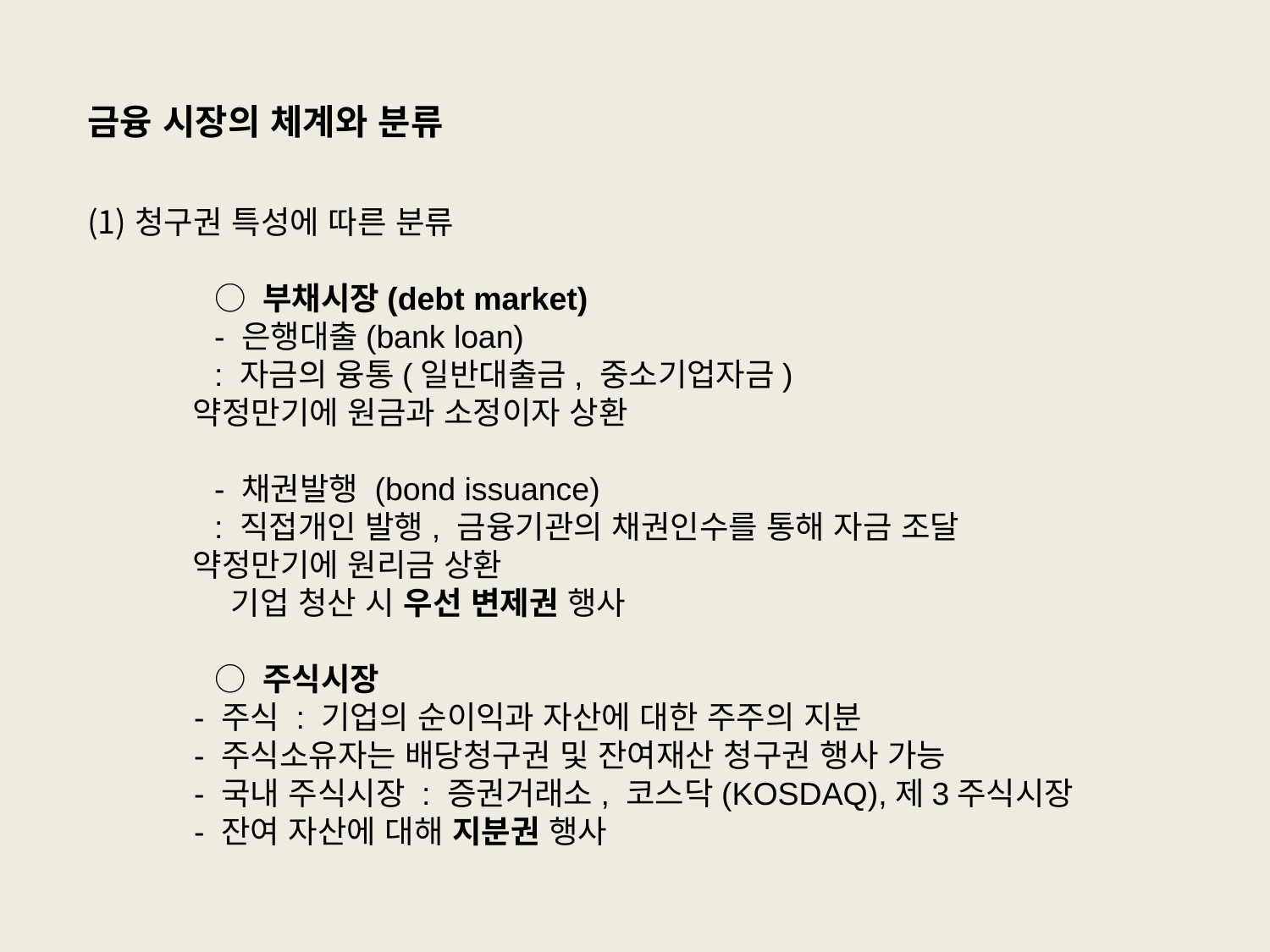

# 금융 시장의 체계와 분류
청구권 특성에 따른 분류

	○ 부채시장(debt market)
	- 은행대출(bank loan)
	: 자금의 융통(일반대출금, 중소기업자금)
           약정만기에 원금과 소정이자 상환

	- 채권발행 (bond issuance)
	: 직접개인 발행, 금융기관의 채권인수를 통해 자금 조달
           약정만기에 원리금 상환
	 기업 청산 시 우선 변제권 행사

	○ 주식시장
            - 주식 : 기업의 순이익과 자산에 대한 주주의 지분
            - 주식소유자는 배당청구권 및 잔여재산 청구권 행사 가능
            - 국내 주식시장 : 증권거래소, 코스닥(KOSDAQ),제3주식시장
            - 잔여 자산에 대해 지분권 행사